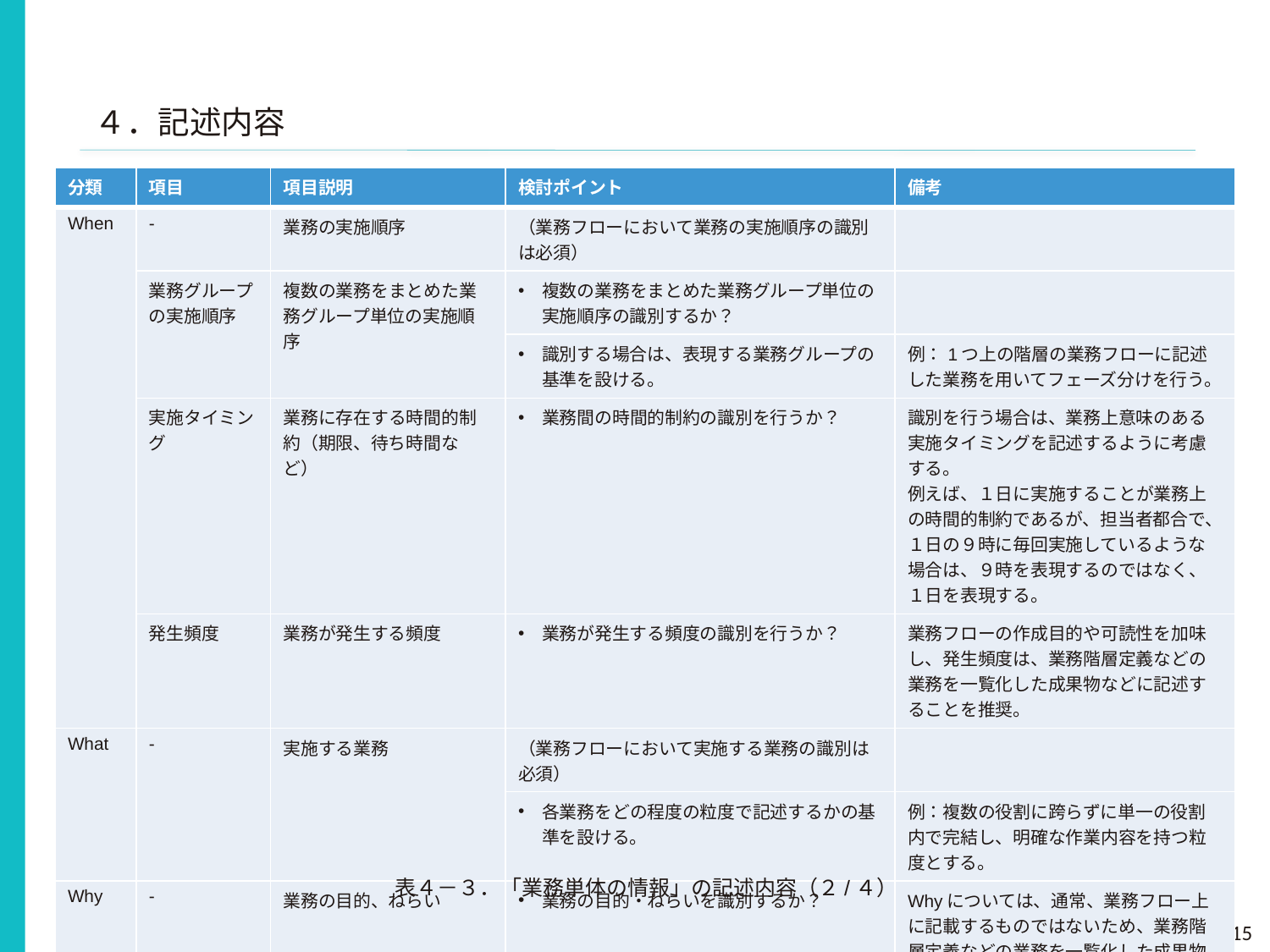

４．記述内容
| 分類 | 項目 | 項目説明 | 検討ポイント | 備考 |
| --- | --- | --- | --- | --- |
| When | - | 業務の実施順序 | （業務フローにおいて業務の実施順序の識別は必須） |  |
|  | 業務グループの実施順序 | 複数の業務をまとめた業務グループ単位の実施順序 | 複数の業務をまとめた業務グループ単位の実施順序の識別するか？ |  |
|  |  |  | 識別する場合は、表現する業務グループの基準を設ける。 | 例：1つ上の階層の業務フローに記述した業務を用いてフェーズ分けを行う。 |
|  | 実施タイミング | 業務に存在する時間的制約（期限、待ち時間など） | 業務間の時間的制約の識別を行うか？ | 識別を行う場合は、業務上意味のある実施タイミングを記述するように考慮する。 例えば、１日に実施することが業務上の時間的制約であるが、担当者都合で、１日の９時に毎回実施しているような場合は、９時を表現するのではなく、１日を表現する。 |
|  | 発生頻度 | 業務が発生する頻度 | 業務が発生する頻度の識別を行うか？ | 業務フローの作成目的や可読性を加味し、発生頻度は、業務階層定義などの業務を一覧化した成果物などに記述することを推奨。 |
| What | - | 実施する業務 | （業務フローにおいて実施する業務の識別は必須） |  |
|  |  |  | 各業務をどの程度の粒度で記述するかの基準を設ける。 | 例：複数の役割に跨らずに単一の役割内で完結し、明確な作業内容を持つ粒度とする。 |
| Why | - | 業務の目的、ねらい | 業務の目的・ねらいを識別するか？ | Whyについては、通常、業務フロー上に記載するものではないため、業務階層定義などの業務を一覧化した成果物などに記述することを推奨。 |
|  |  |  | どのような場合に業務の目的・ねらいを識別するかについての基準を設ける。 | 目的・ねらいの表示基準（審査業務のみなど）を設ける。 |
表４－３．「業務単体の情報」の記述内容（２/４）
15